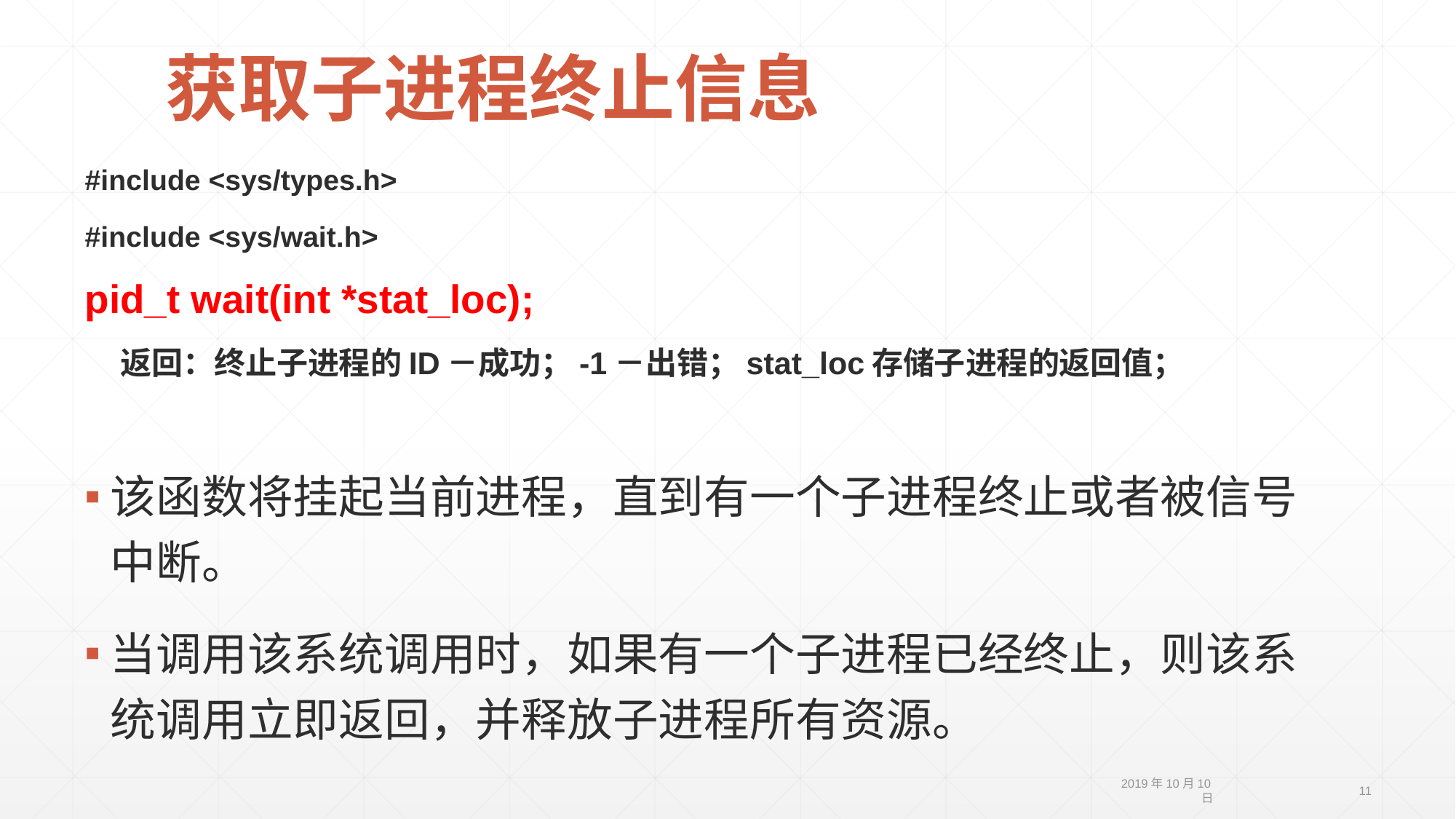

# 获取子进程终止信息
#include <sys/types.h>
#include <sys/wait.h>
pid_t wait(int *stat_loc);
    返回：终止子进程的ID－成功；-1－出错；stat_loc存储子进程的返回值；

该函数将挂起当前进程，直到有一个子进程终止或者被信号中断。
当调用该系统调用时，如果有一个子进程已经终止，则该系统调用立即返回，并释放子进程所有资源。
2019年10月10日
11